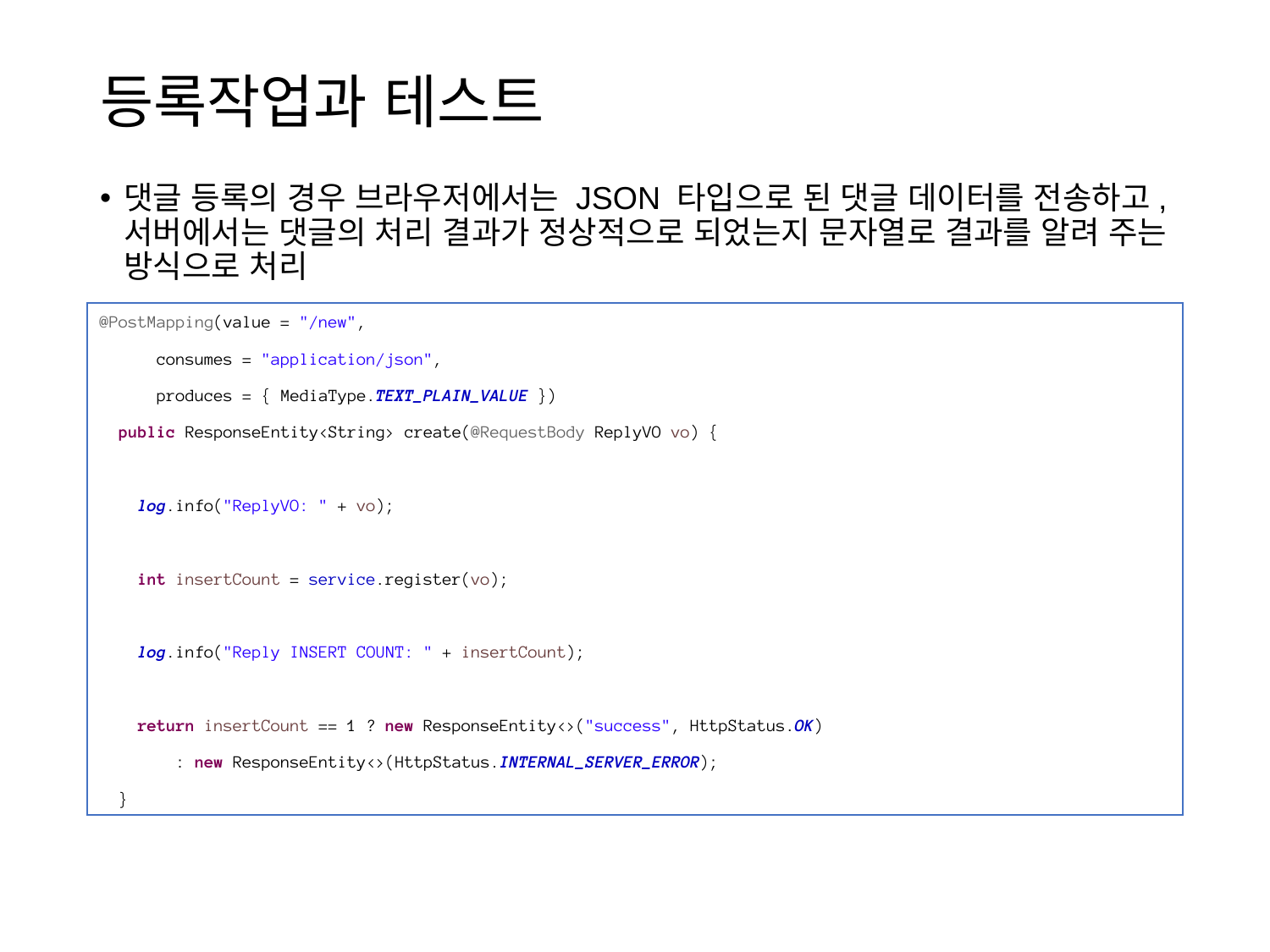

# 등록작업과 테스트
댓글 등록의 경우 브라우저에서는 JSON 타입으로 된 댓글 데이터를 전송하고, 서버에서는 댓글의 처리 결과가 정상적으로 되었는지 문자열로 결과를 알려 주는 방식으로 처리
@PostMapping(value = "/new",
      consumes = "application/json",
      produces = { MediaType.TEXT_PLAIN_VALUE })
  public ResponseEntity<String> create(@RequestBody ReplyVO vo) {

    log.info("ReplyVO: " + vo);

    int insertCount = service.register(vo);

    log.info("Reply INSERT COUNT: " + insertCount);

    return insertCount == 1 ? new ResponseEntity<>("success", HttpStatus.OK)
        : new ResponseEntity<>(HttpStatus.INTERNAL_SERVER_ERROR);
  }